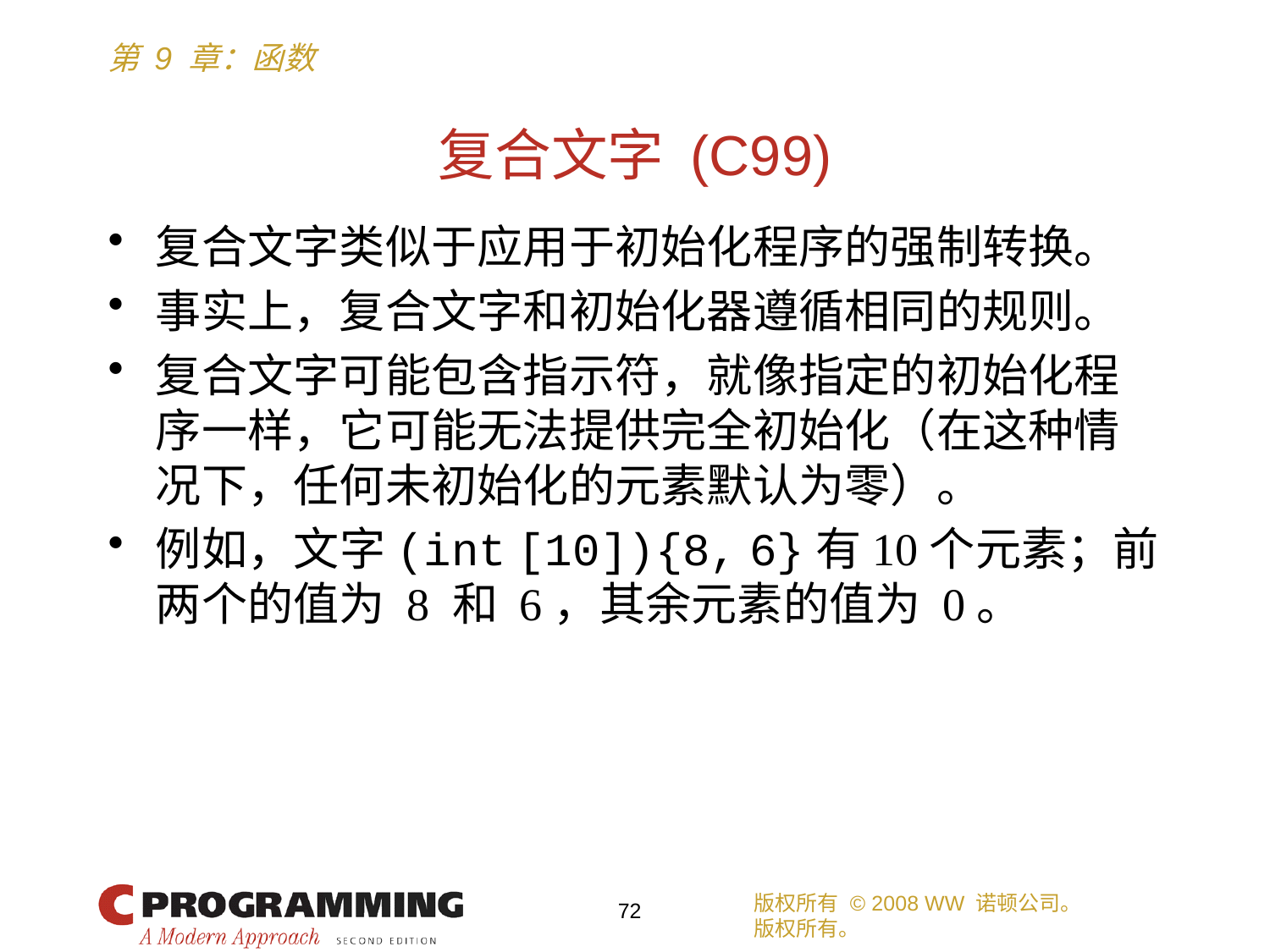

# 复合文字 (C99)
复合文字类似于应用于初始化程序的强制转换。
事实上，复合文字和初始化器遵循相同的规则。
复合文字可能包含指示符，就像指定的初始化程序一样，它可能无法提供完全初始化（在这种情况下，任何未初始化的元素默认为零）。
例如，文字(int [10]){8, 6}有10个元素；前两个的值为 8 和 6，其余元素的值为 0。
版权所有 © 2008 WW 诺顿公司。
版权所有。
72